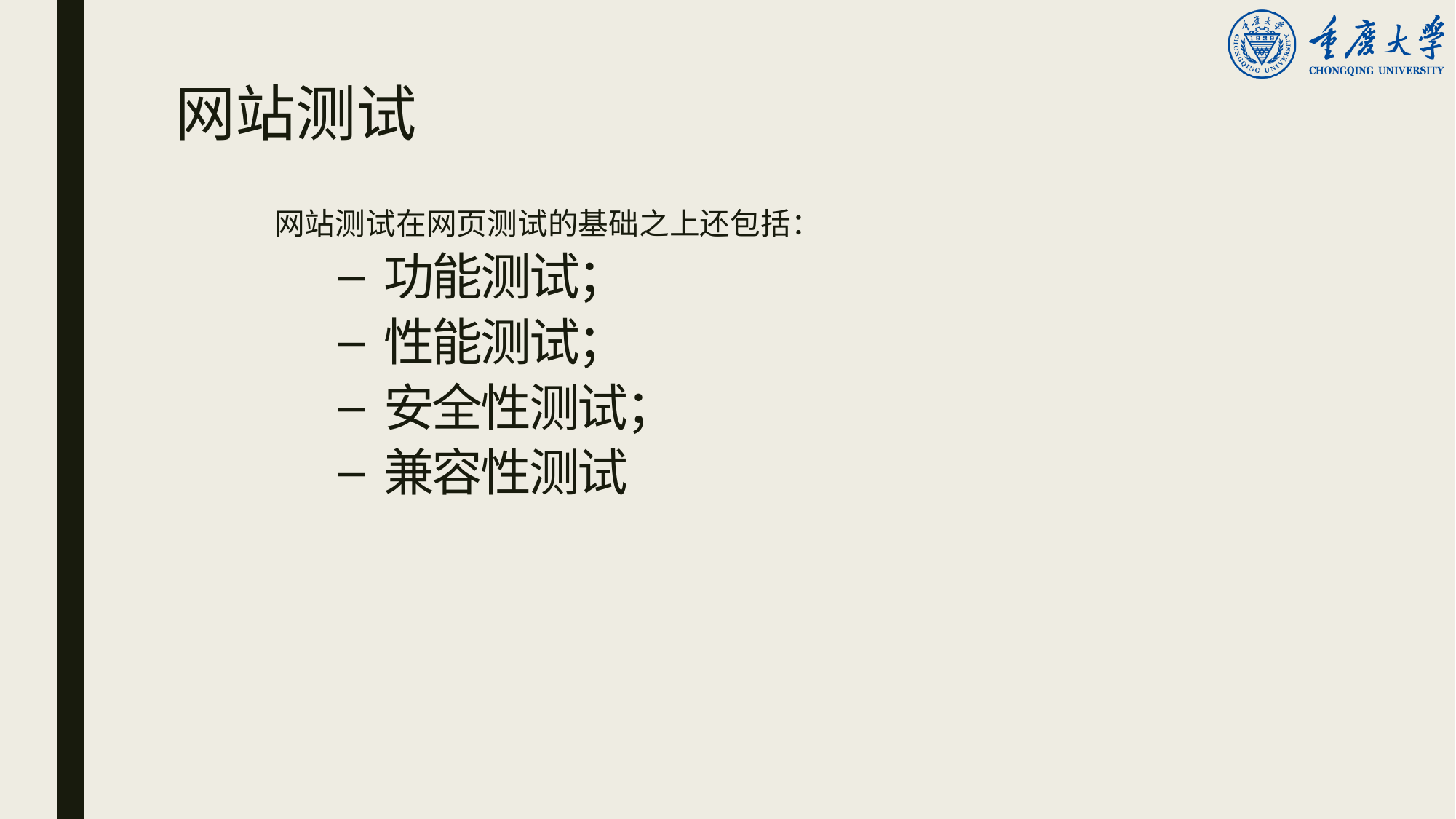

# 网站测试
网站测试在网页测试的基础之上还包括：
功能测试；
性能测试；
安全性测试；
兼容性测试